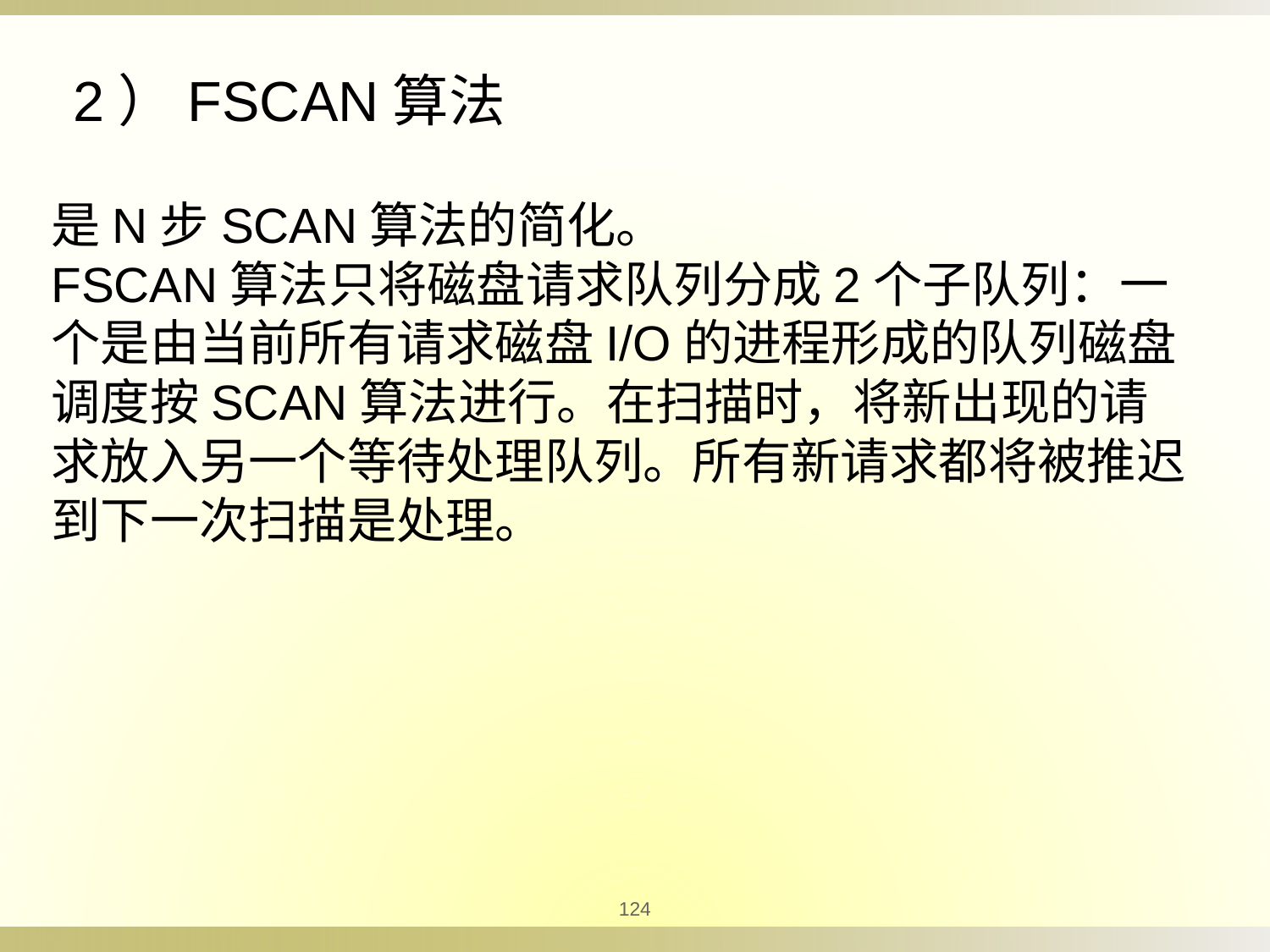

2）FSCAN算法
是N步SCAN算法的简化。
FSCAN算法只将磁盘请求队列分成2个子队列：一个是由当前所有请求磁盘I/O的进程形成的队列磁盘调度按SCAN算法进行。在扫描时，将新出现的请求放入另一个等待处理队列。所有新请求都将被推迟到下一次扫描是处理。
124